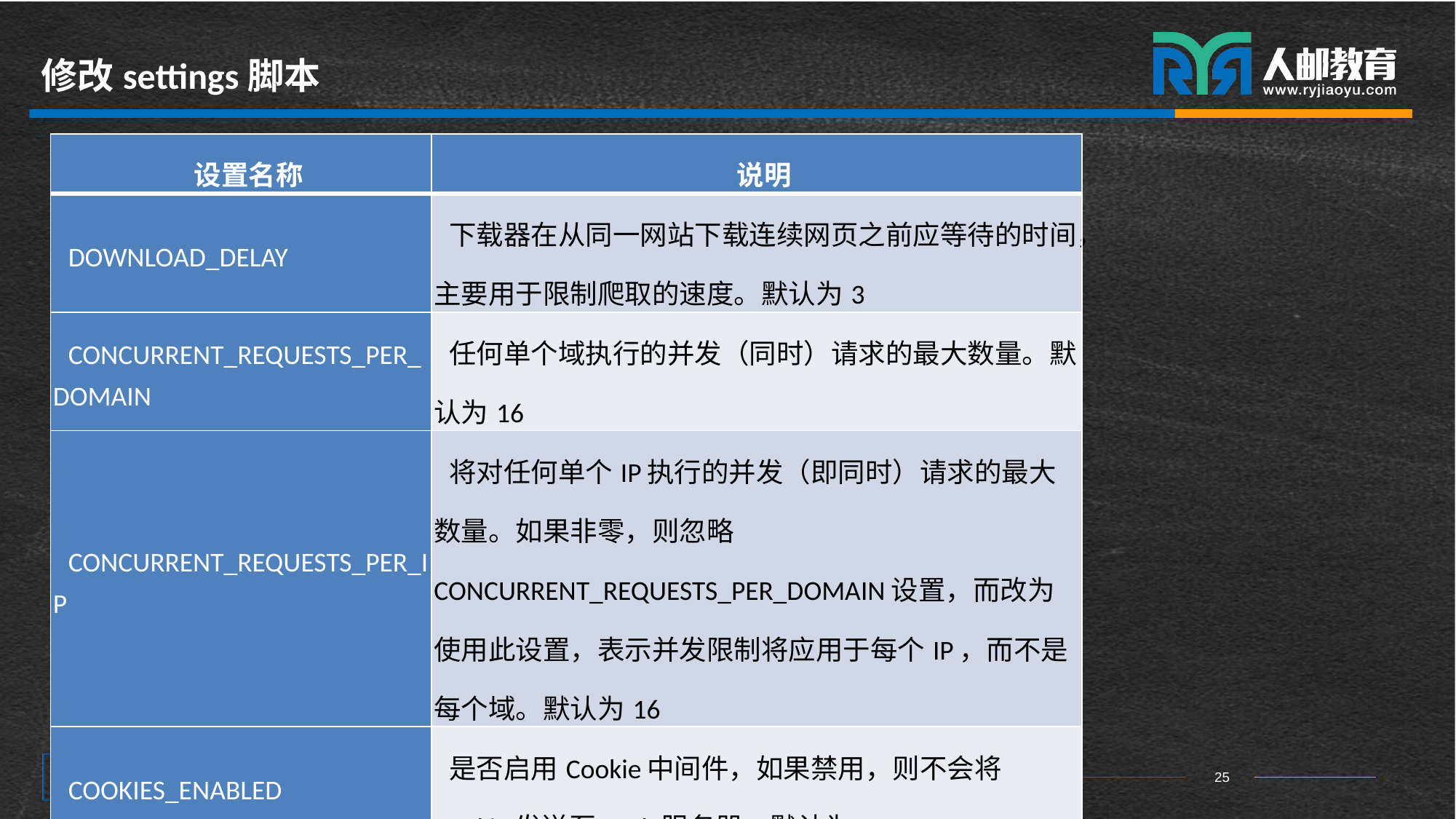

# 修改settings脚本
| 设置名称 | 说明 |
| --- | --- |
| DOWNLOAD\_DELAY | 下载器在从同一网站下载连续网页之前应等待的时间，主要用于限制爬取的速度。默认为3 |
| CONCURRENT\_REQUESTS\_PER\_DOMAIN | 任何单个域执行的并发（同时）请求的最大数量。默认为16 |
| CONCURRENT\_REQUESTS\_PER\_IP | 将对任何单个IP执行的并发（即同时）请求的最大数量。如果非零，则忽略CONCURRENT\_REQUESTS\_PER\_DOMAIN设置，而改为使用此设置，表示并发限制将应用于每个IP，而不是每个域。默认为16 |
| COOKIES\_ENABLED | 是否启用Cookie中间件，如果禁用，则不会将Cookie发送至Web服务器。默认为True |
| TELNETCONSOLE\_ENABLED | 是否启用telnet控制台。默认为True |
| DEFAULT\_REQUEST\_HEADERS | 用于Scrapy的HTTP请求的默认标头。默认为{'Accept':'text/html,application/xhtml+xml,application/xml;q=0.9,\*/\*;q=0.8','Accept-Language': 'en',} |